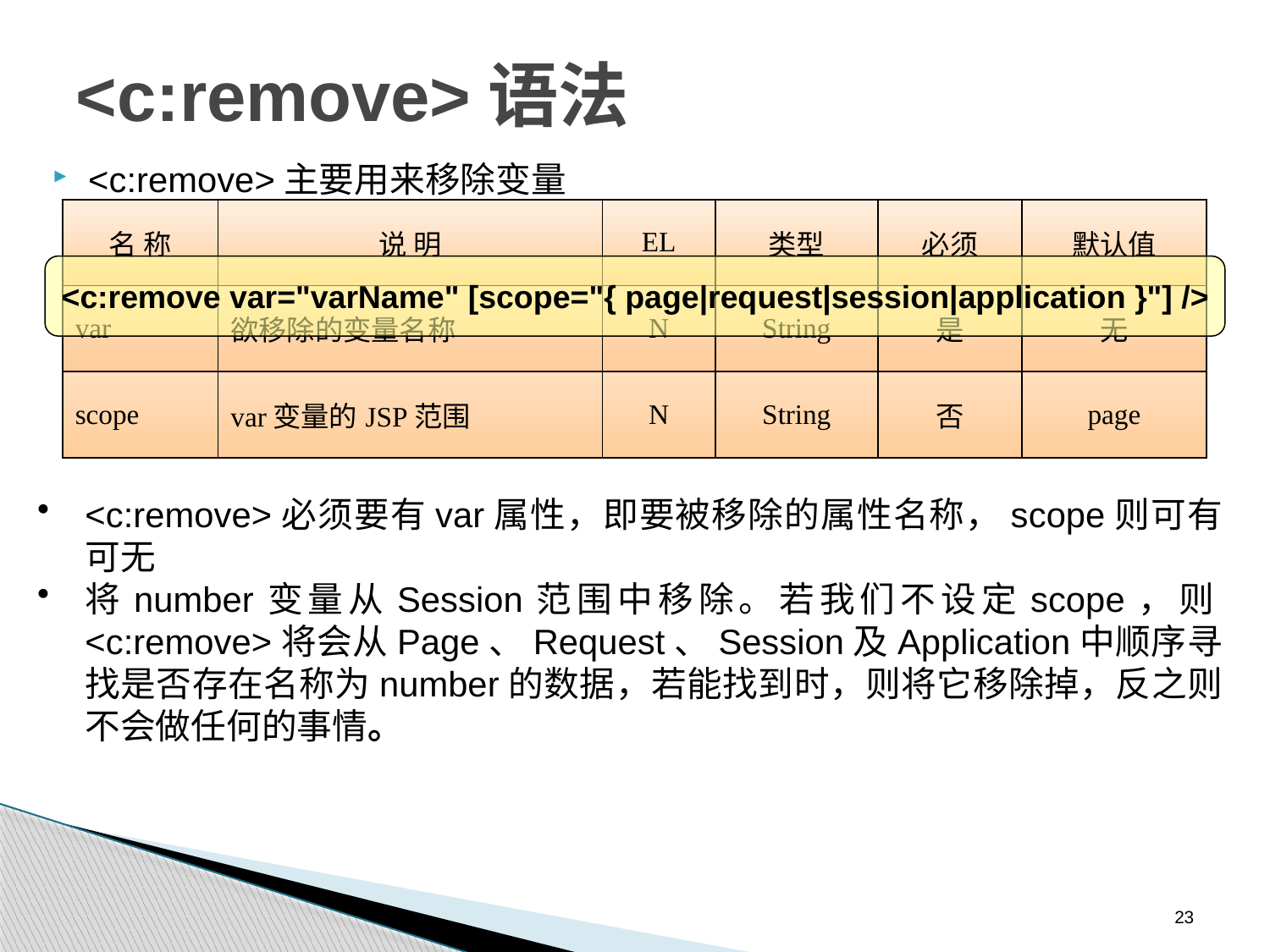

# <c:remove>语法
<c:remove>主要用来移除变量
| 名 称 | 说 明 | EL | 类型 | 必须 | 默认值 |
| --- | --- | --- | --- | --- | --- |
| var | 欲移除的变量名称 | N | String | 是 | 无 |
| scope | var变量的JSP范围 | N | String | 否 | page |
<c:remove var="varName" [scope="{ page|request|session|application }"] />
<c:remove>必须要有var属性，即要被移除的属性名称，scope则可有可无
将number变量从Session范围中移除。若我们不设定scope，则<c:remove>将会从Page、Request、Session及Application中顺序寻找是否存在名称为number的数据，若能找到时，则将它移除掉，反之则不会做任何的事情。
23